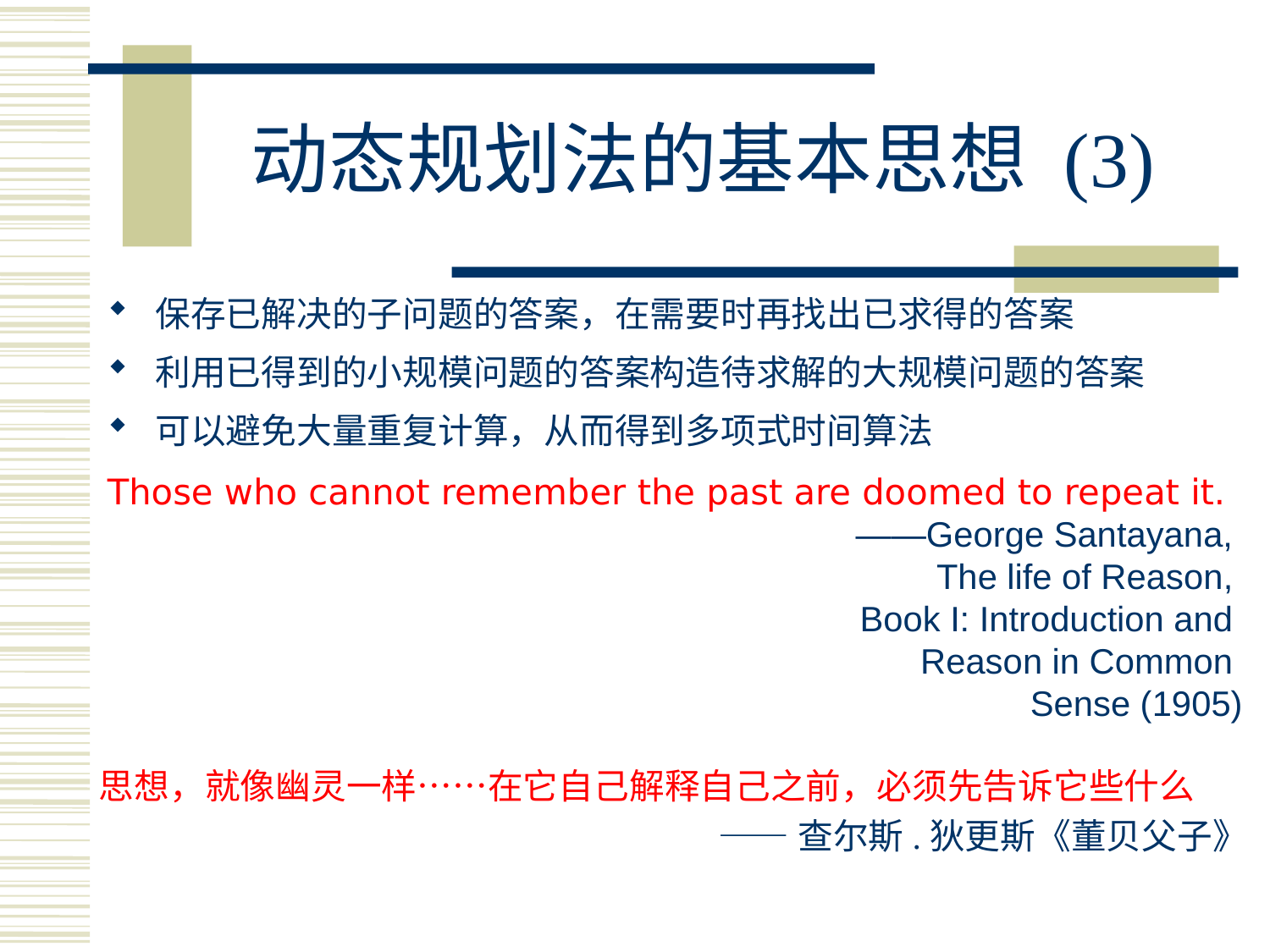

动态规划法的基本思想 (3)
保存已解决的子问题的答案，在需要时再找出已求得的答案
利用已得到的小规模问题的答案构造待求解的大规模问题的答案
可以避免大量重复计算，从而得到多项式时间算法
Those who cannot remember the past are doomed to repeat it.
——George Santayana,
The life of Reason,
Book I: Introduction and
Reason in Common
Sense (1905)
思想，就像幽灵一样……在它自己解释自己之前，必须先告诉它些什么
——查尔斯.狄更斯《董贝父子》